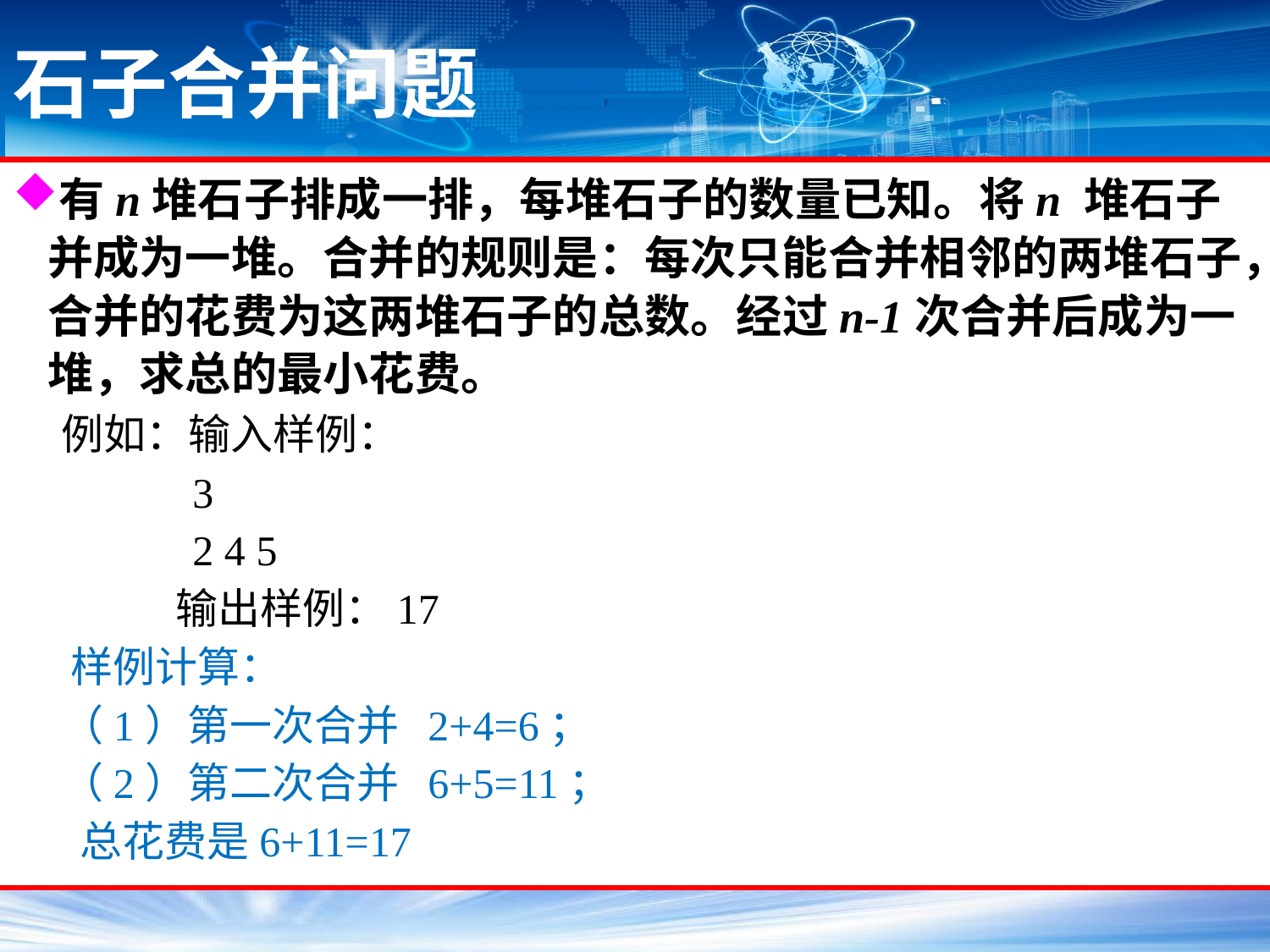

石子合并问题
有n堆石子排成一排，每堆石子的数量已知。将n 堆石子并成为一堆。合并的规则是：每次只能合并相邻的两堆石子，合并的花费为这两堆石子的总数。经过n-1次合并后成为一堆，求总的最小花费。
    例如：输入样例：
                 3
                 2 4 5
                输出样例：17
     样例计算：
    （1）第一次合并  2+4=6；
    （2）第二次合并  6+5=11；
      总花费是6+11=17